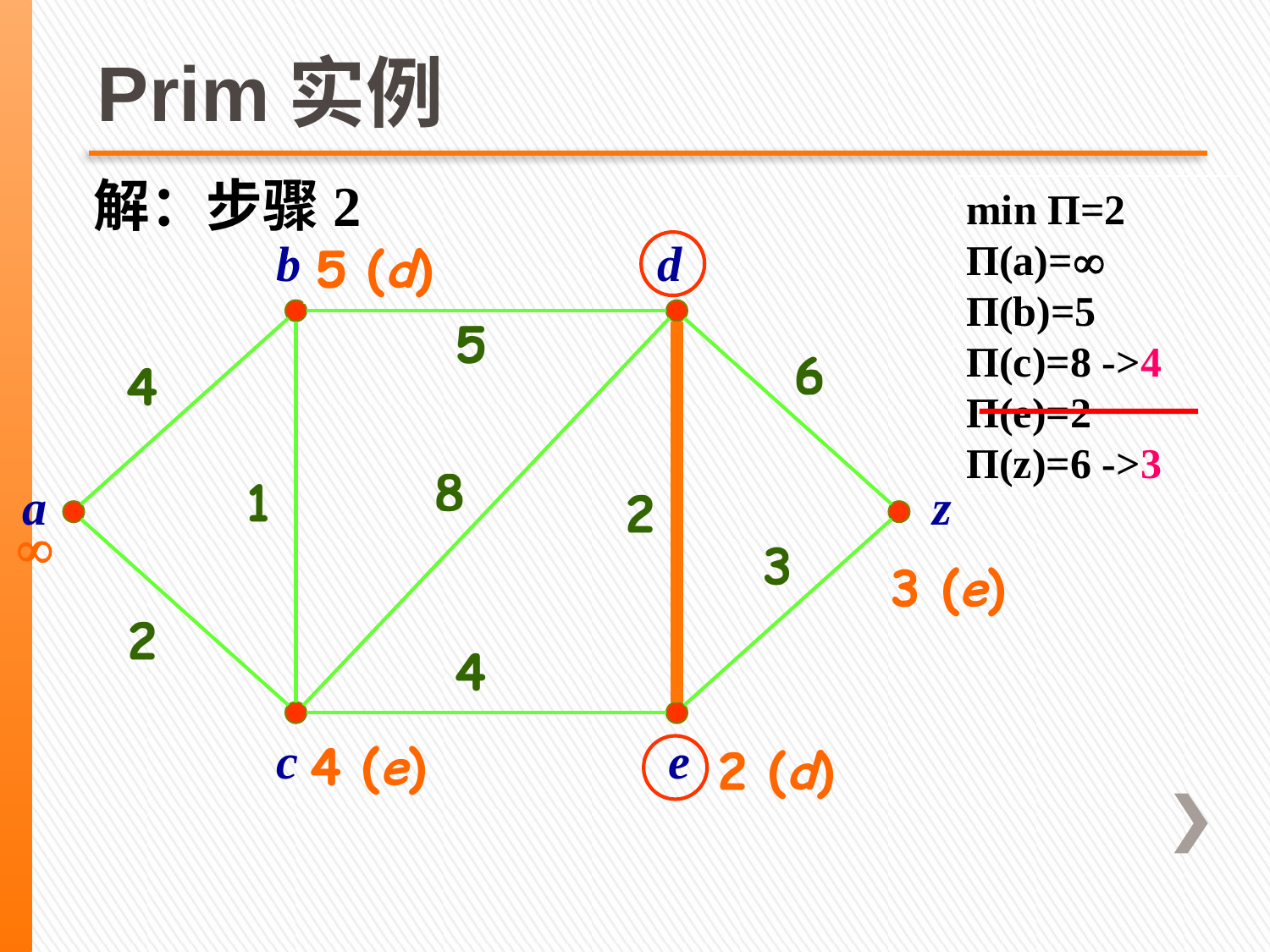

Prim实例
解：步骤2
min Π=2
Π(a)=∞
Π(b)=5
Π(c)=8 ->4
Π(e)=2
Π(z)=6 ->3
b
d

a
z

c
e
5
6
4
8
1
2
3
2
4
∞

8 (d)
5 (d)

∞
6 (d)
3 (e)
4 (e)
2 (d)